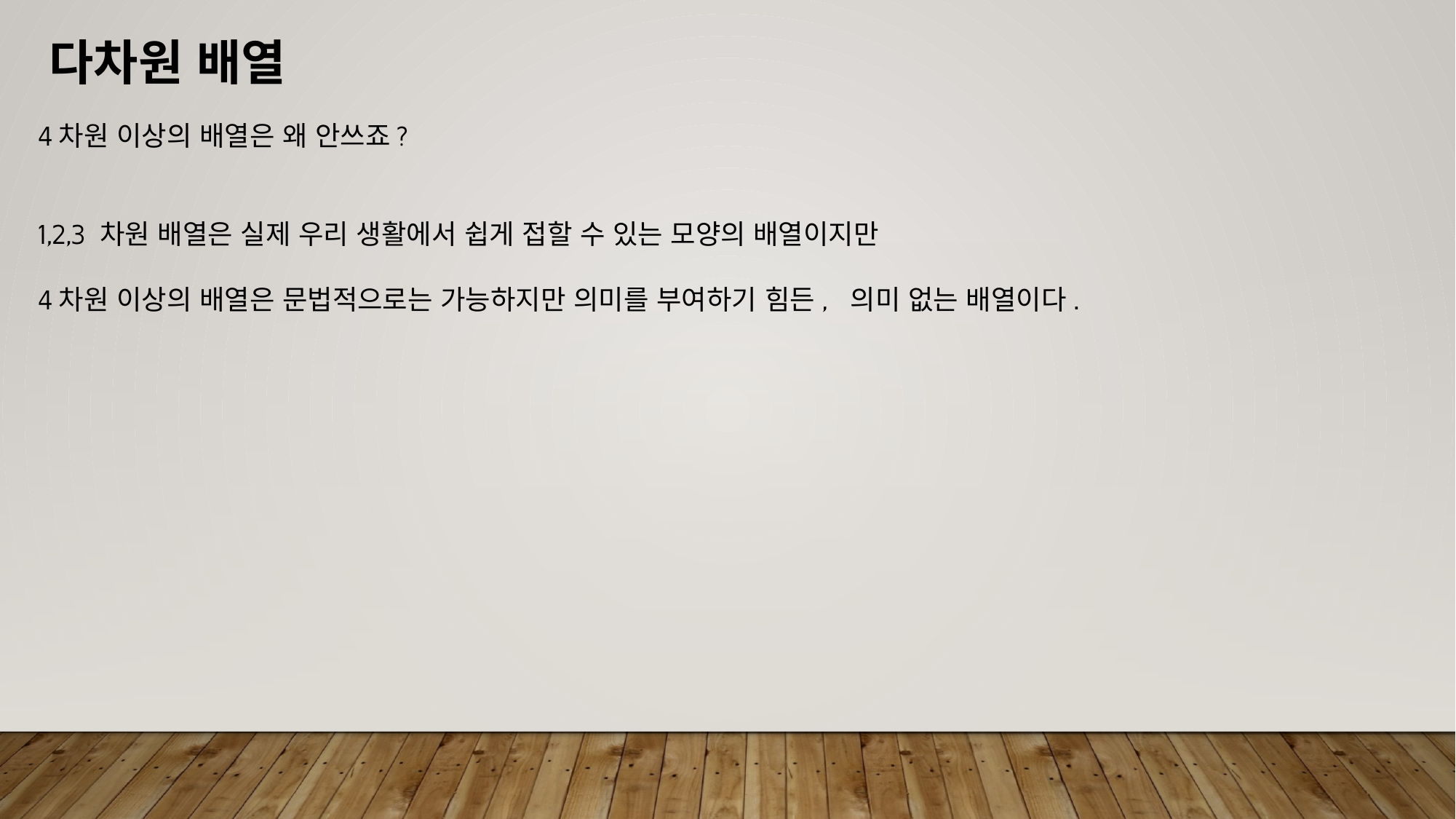

다차원 배열
4차원 이상의 배열은 왜 안쓰죠?

1,2,3 차원 배열은 실제 우리 생활에서 쉽게 접할 수 있는 모양의 배열이지만

4차원 이상의 배열은 문법적으로는 가능하지만 의미를 부여하기 힘든,  의미 없는 배열이다.